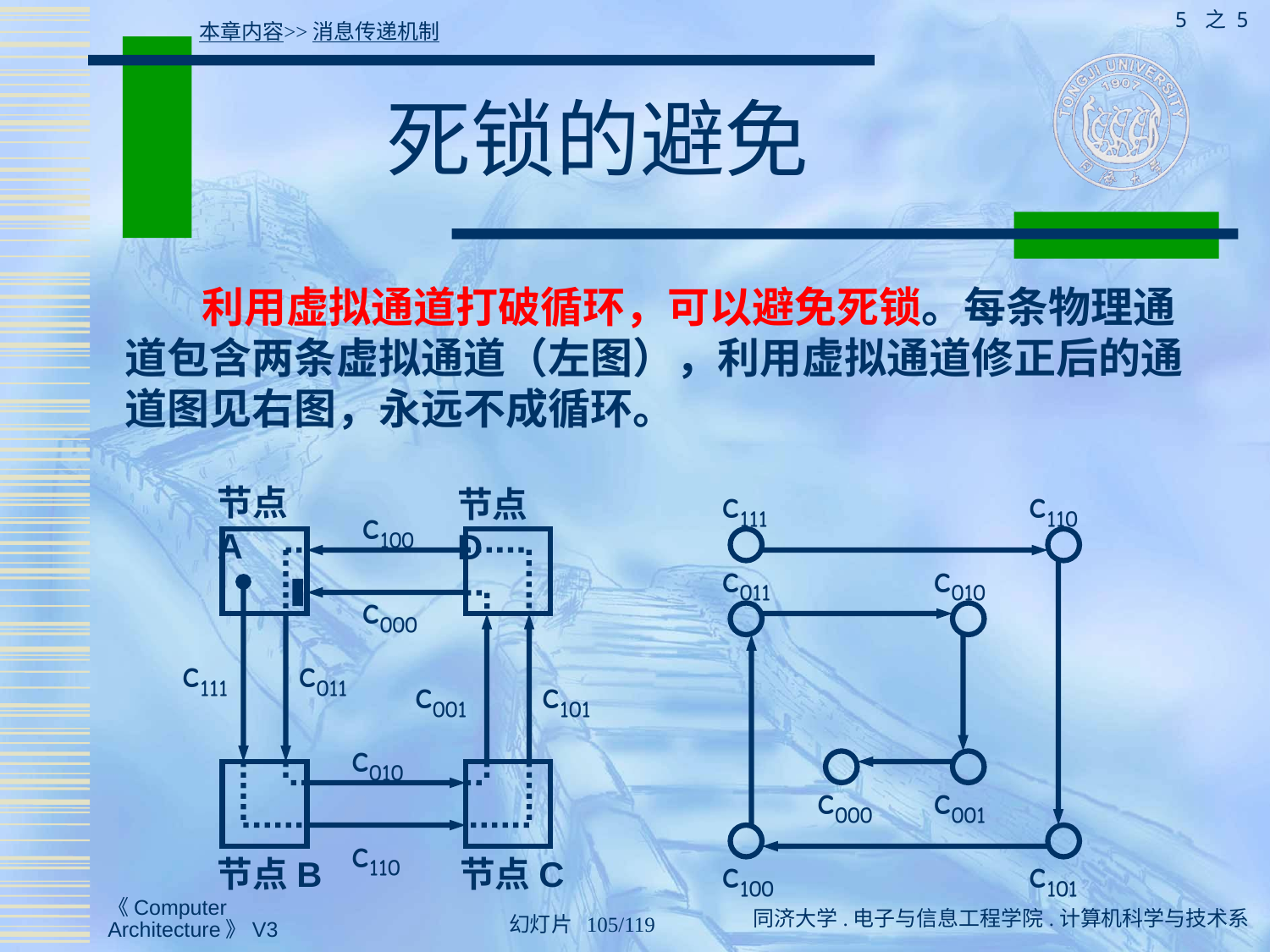

5 之 5
本章内容>>消息传递机制
# 死锁的避免
       利用虚拟通道打破循环，可以避免死锁。每条物理通道包含两条虚拟通道（左图），利用虚拟通道修正后的通道图见右图，永远不成循环。
节点A
节点D
c100

c000

c111
c011
c001
c101
c010

c110
节点B
节点C
c111
c110

c011

c010

c000
c001

c100

c101